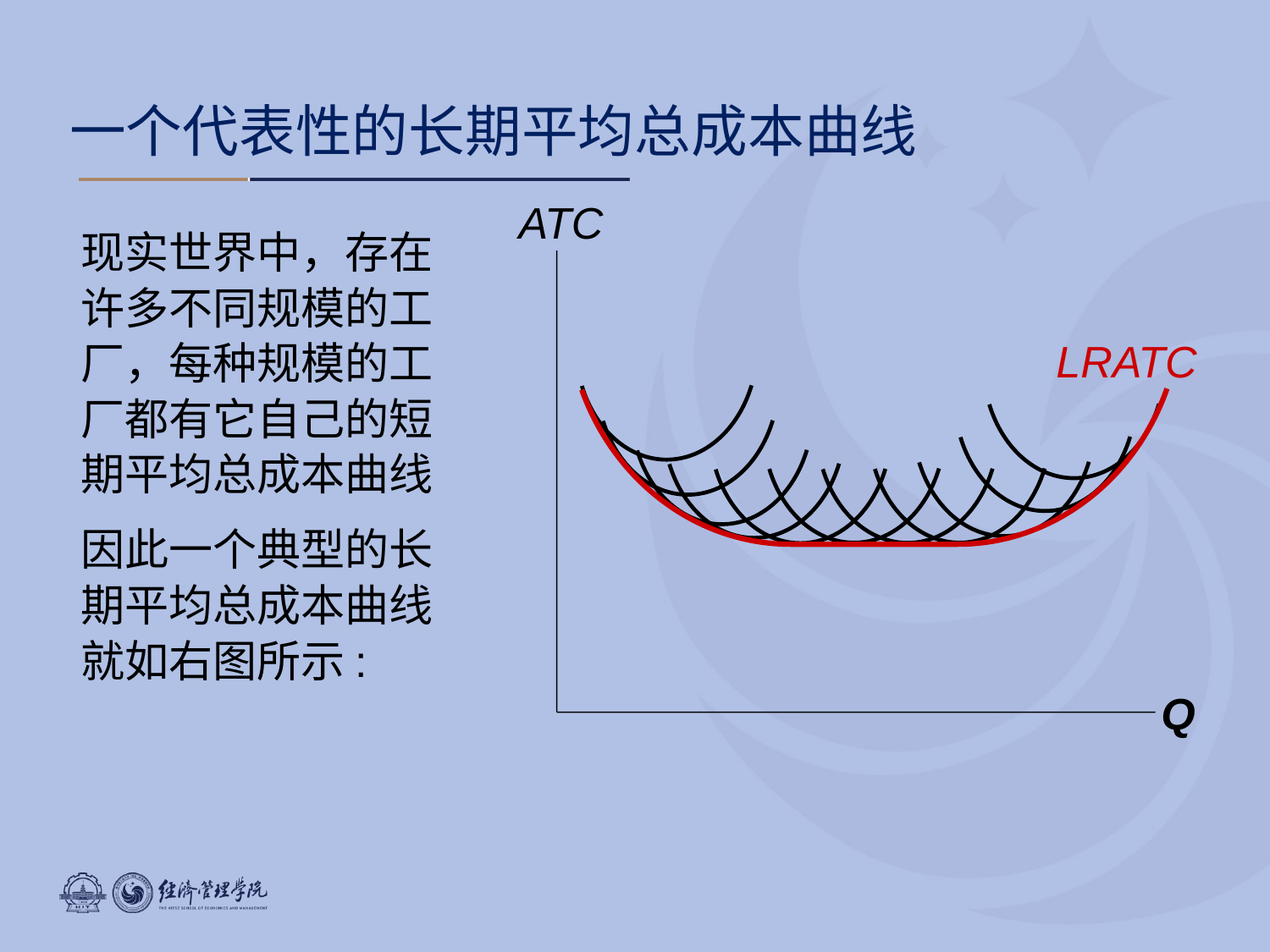

一个代表性的长期平均总成本曲线
ATC

Q
现实世界中，存在许多不同规模的工厂，每种规模的工厂都有它自己的短期平均总成本曲线
因此一个典型的长期平均总成本曲线就如右图所示:

LRATC